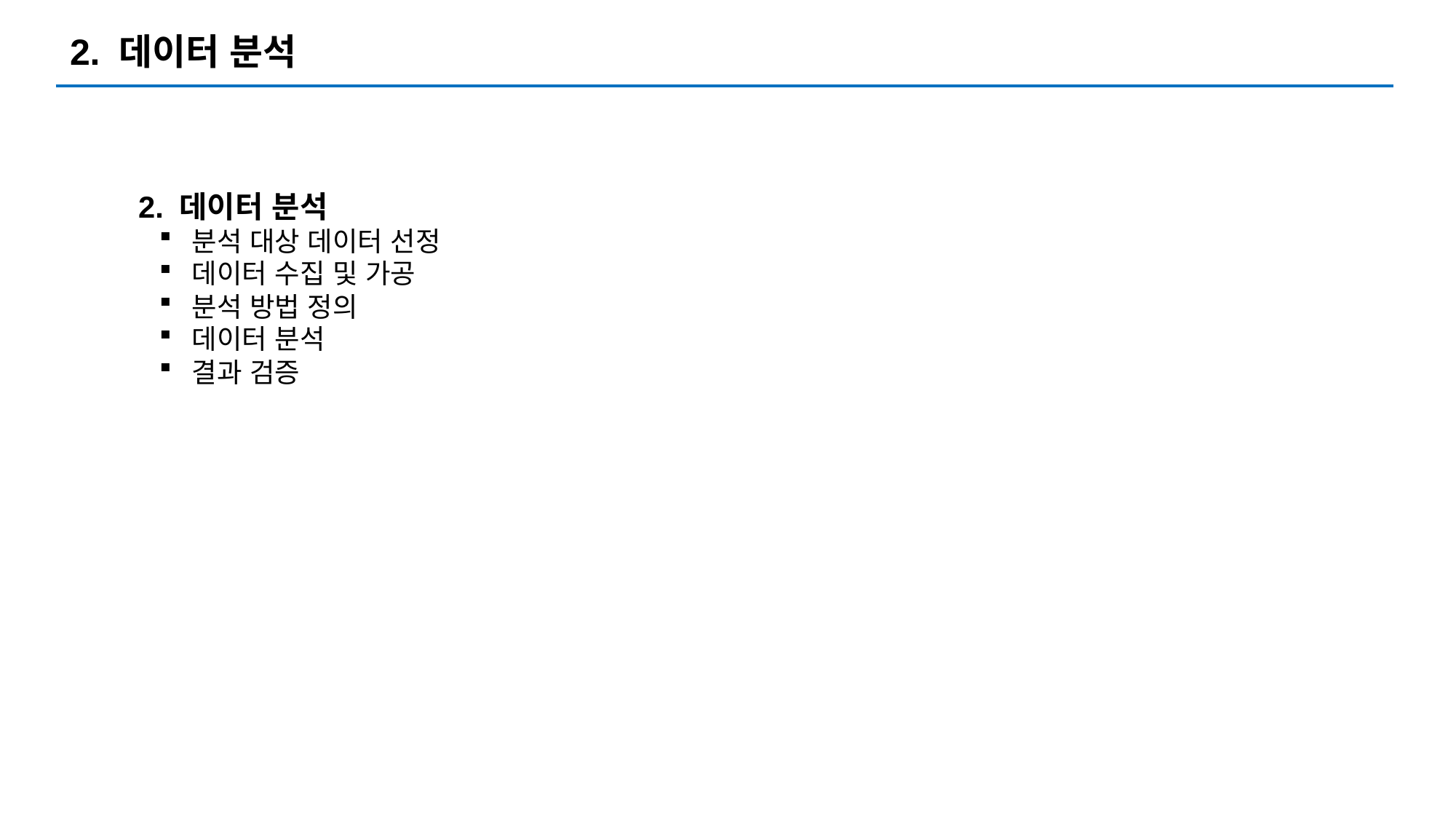

2. 데이터 분석

2. 데이터 분석
분석 대상 데이터 선정
데이터 수집 및 가공
분석 방법 정의
데이터 분석
결과 검증